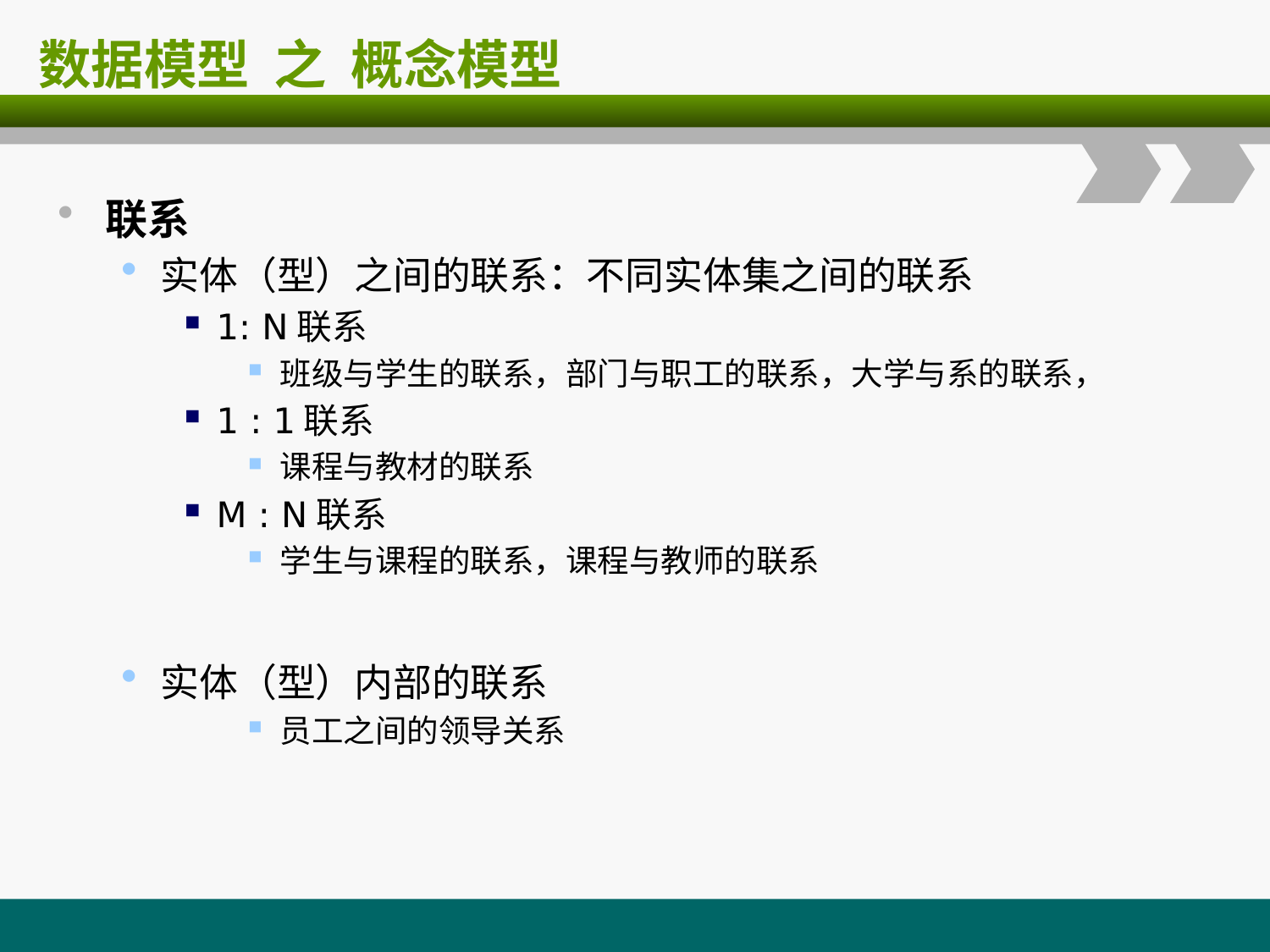

# 数据模型  之  概念模型
联系
实体（型）之间的联系：不同实体集之间的联系
1: N联系
班级与学生的联系，部门与职工的联系，大学与系的联系，
1 : 1联系
课程与教材的联系
M : N联系
学生与课程的联系，课程与教师的联系

实体（型）内部的联系
员工之间的领导关系